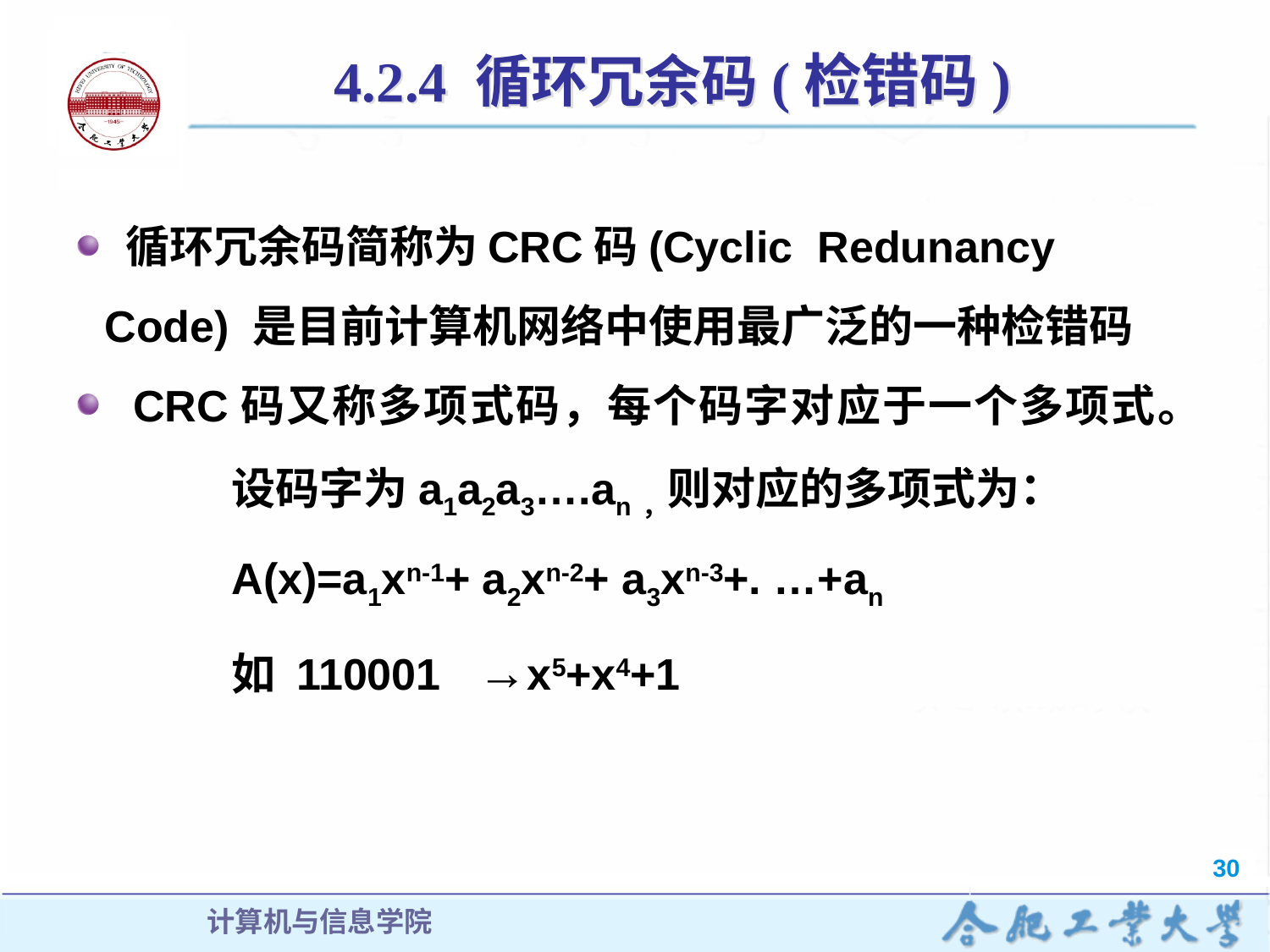

# 4.2.4 循环冗余码(检错码)
 循环冗余码简称为CRC码(Cyclic  Redunancy Code) 是目前计算机网络中使用最广泛的一种检错码
  CRC码又称多项式码，每个码字对应于一个多项式。
		设码字为a1a2a3….an，则对应的多项式为：
		A(x)=a1xn-1+ a2xn-2+ a3xn-3+. …+an
		如 110001   →x5+x4+1